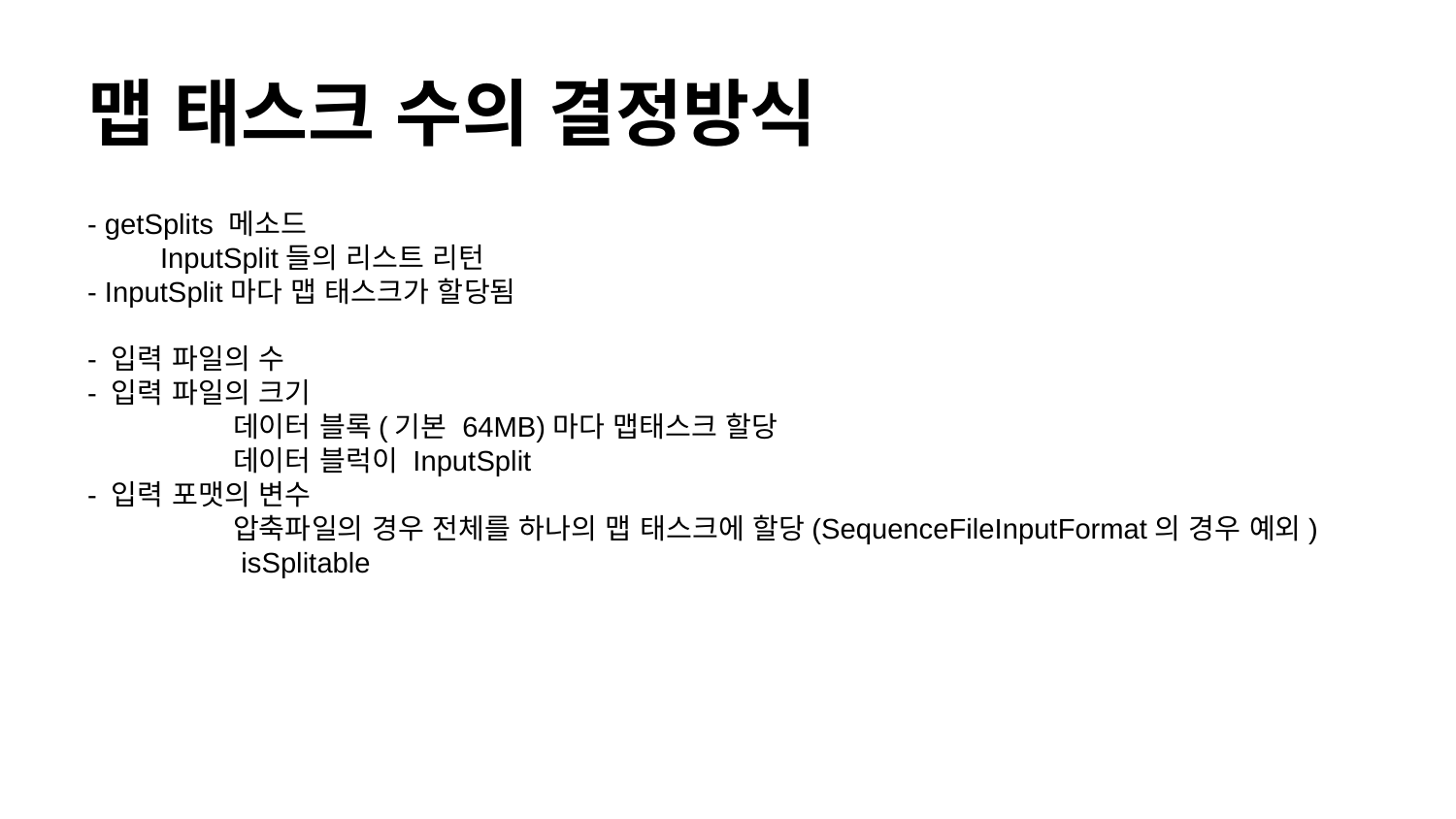

# 맵 태스크 수의 결정방식
- getSplits 메소드
InputSplit들의 리스트 리턴
- InputSplit마다 맵 태스크가 할당됨

- 입력 파일의 수
- 입력 파일의 크기
	데이터 블록(기본 64MB)마다 맵태스크 할당
	데이터 블럭이 InputSplit
- 입력 포맷의 변수
	압축파일의 경우 전체를 하나의 맵 태스크에 할당(SequenceFileInputFormat의 경우 예외)
	 isSplitable